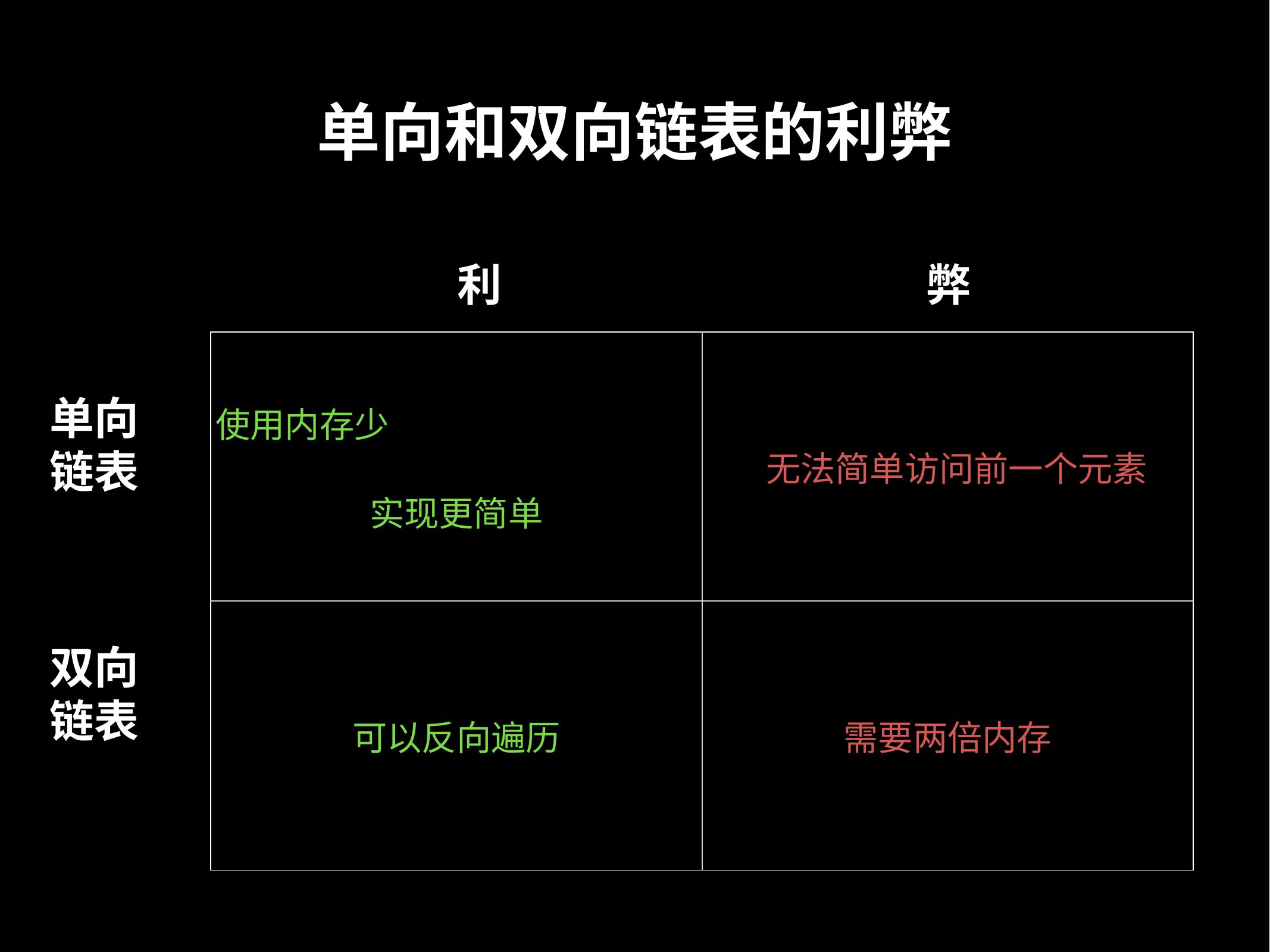

# 单向和双向链表的利弊
利
弊
| 使用内存少 实现更简单 | 无法简单访问前一个元素 |
| --- | --- |
| 可以反向遍历 | 需要两倍内存 |
单向
链表
双向
链表